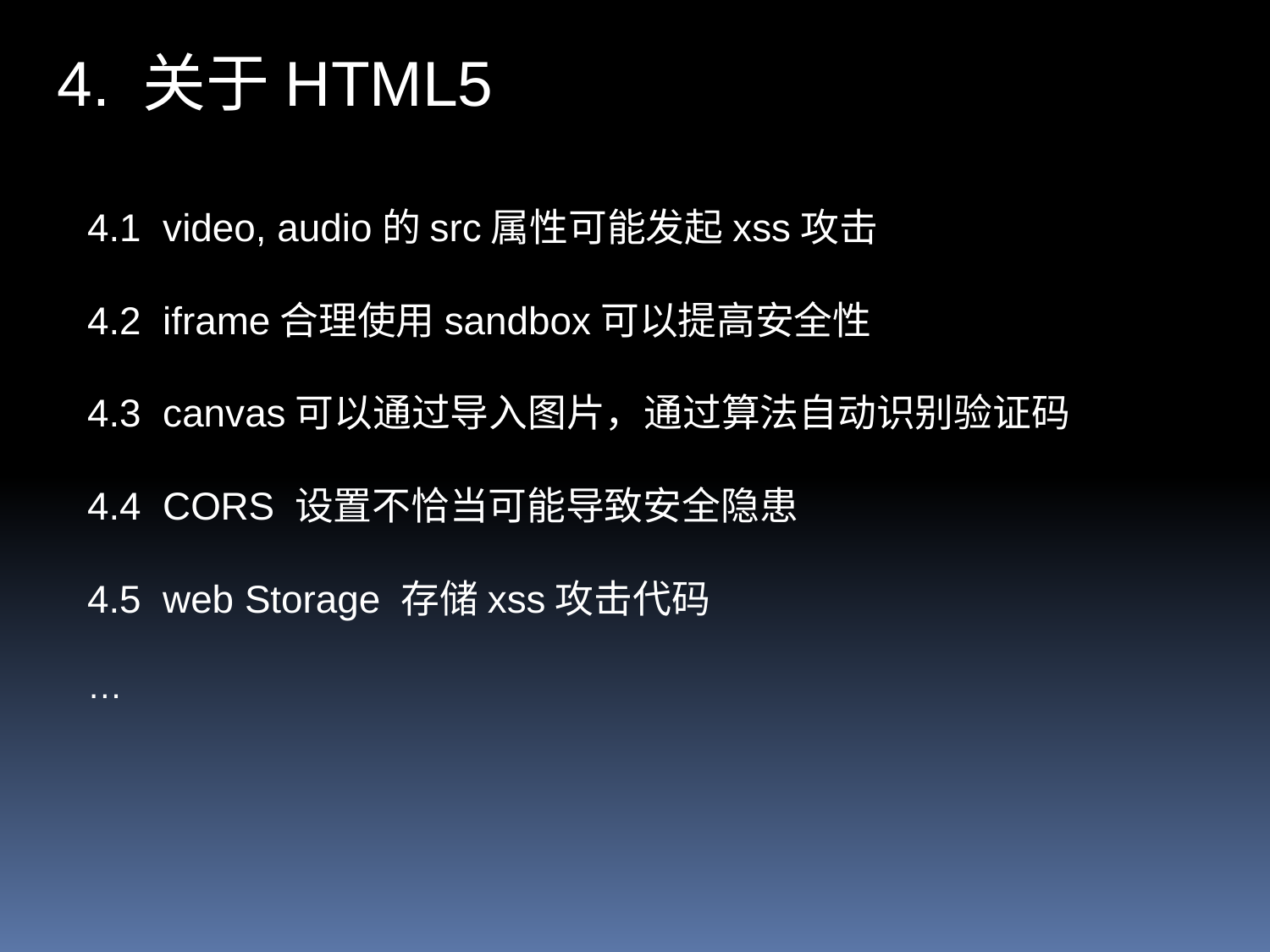

4. 关于HTML5
4.1  video, audio的src属性可能发起xss攻击

4.2  iframe合理使用sandbox可以提高安全性

4.3  canvas可以通过导入图片，通过算法自动识别验证码

4.4  CORS 设置不恰当可能导致安全隐患

4.5  web Storage 存储xss攻击代码

…